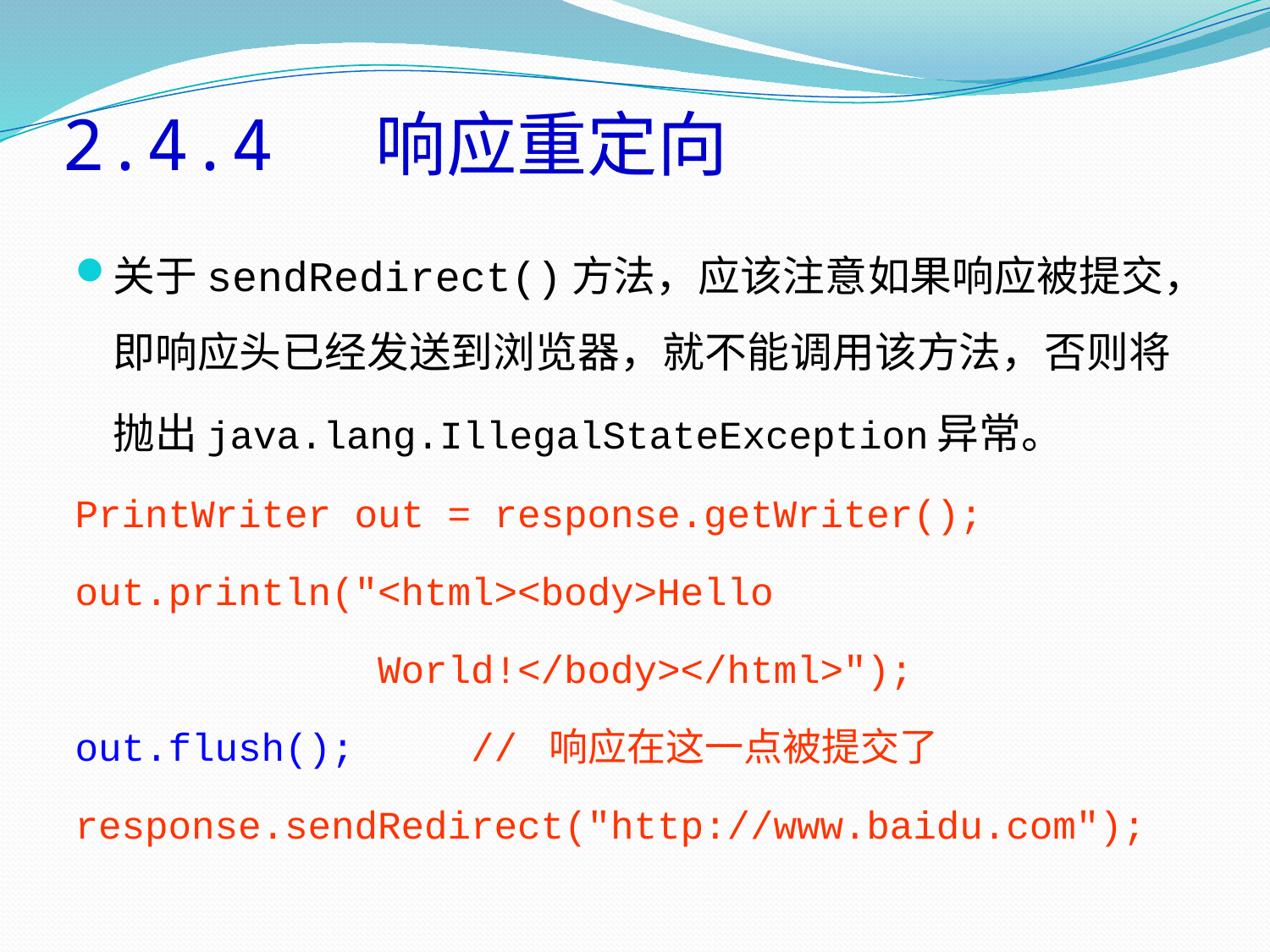

# 2.4.4  响应重定向
关于sendRedirect()方法，应该注意如果响应被提交，即响应头已经发送到浏览器，就不能调用该方法，否则将抛出java.lang.IllegalStateException异常。
PrintWriter out = response.getWriter();
out.println("<html><body>Hello
             World!</body></html>");
out.flush();     // 响应在这一点被提交了
response.sendRedirect("http://www.baidu.com");